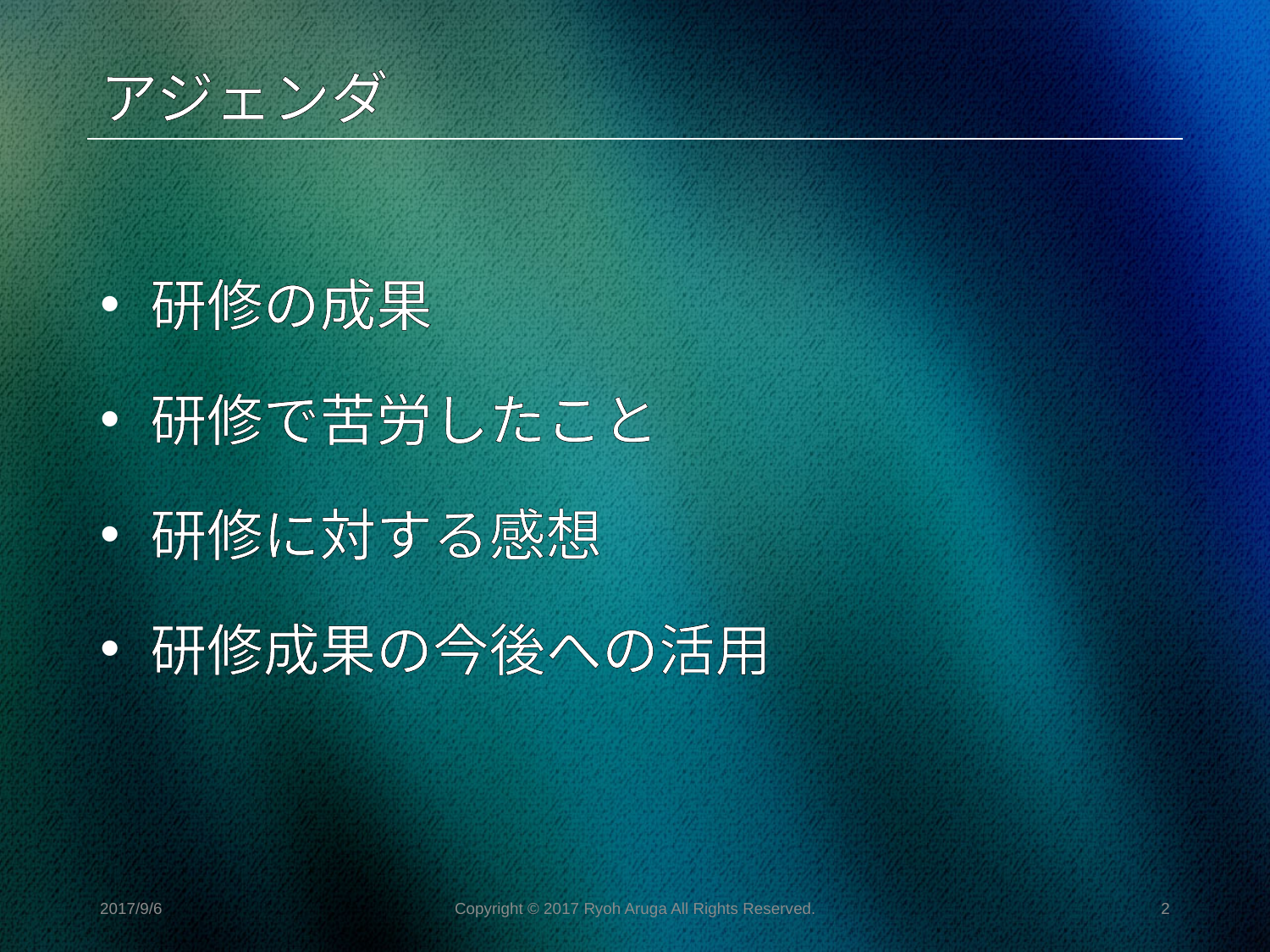

# アジェンダ
 研修の成果
 研修で苦労したこと
 研修に対する感想
 研修成果の今後への活用

2017/9/6
Copyright © 2017 Ryoh Aruga All Rights Reserved.
2